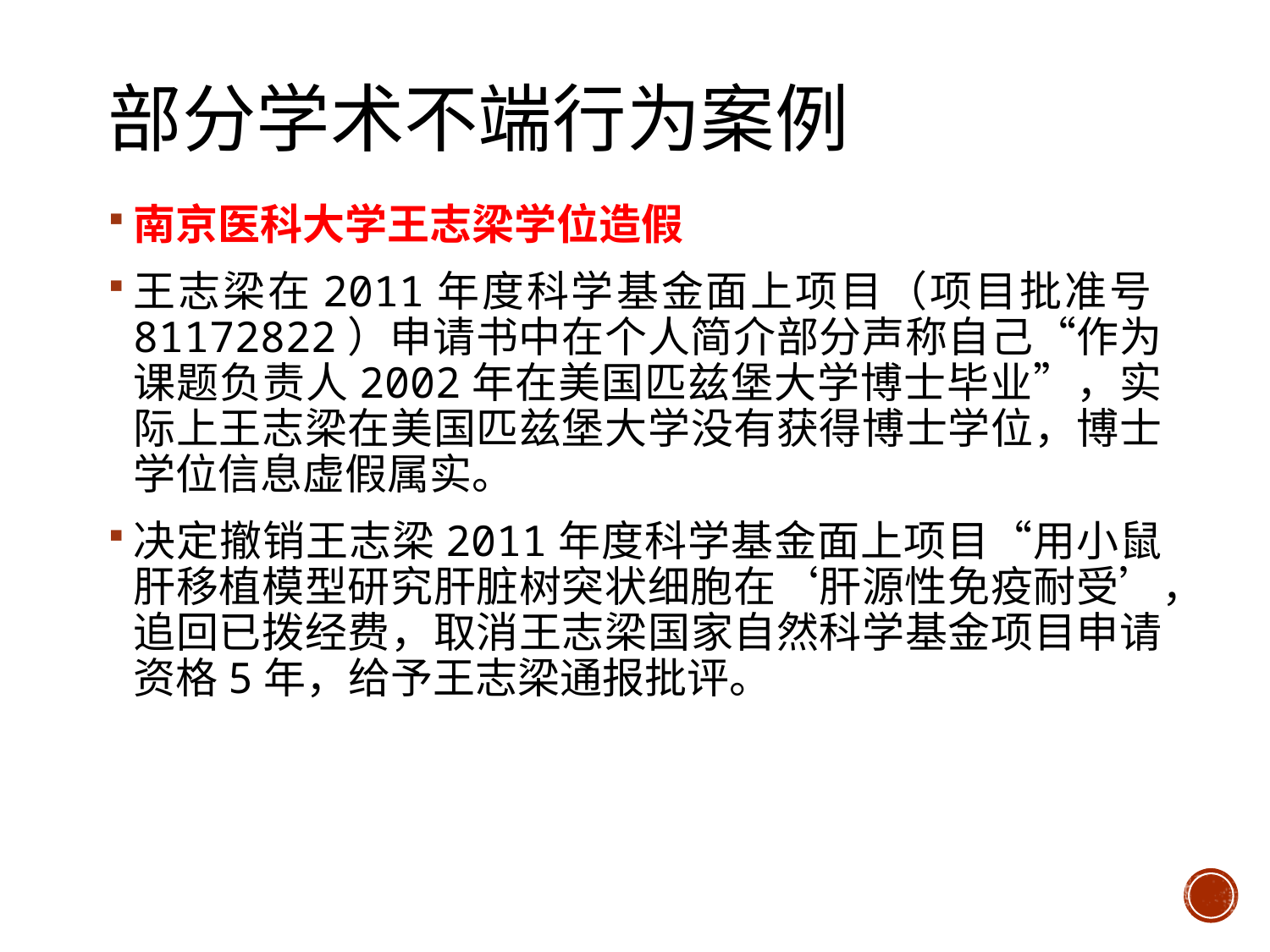

# 部分学术不端行为案例
南京医科大学王志梁学位造假
王志梁在2011年度科学基金面上项目（项目批准号81172822）申请书中在个人简介部分声称自己“作为课题负责人2002年在美国匹兹堡大学博士毕业”，实际上王志梁在美国匹兹堡大学没有获得博士学位，博士学位信息虚假属实。
决定撤销王志梁2011年度科学基金面上项目“用小鼠肝移植模型研究肝脏树突状细胞在‘肝源性免疫耐受’，追回已拨经费，取消王志梁国家自然科学基金项目申请资格5年，给予王志梁通报批评。